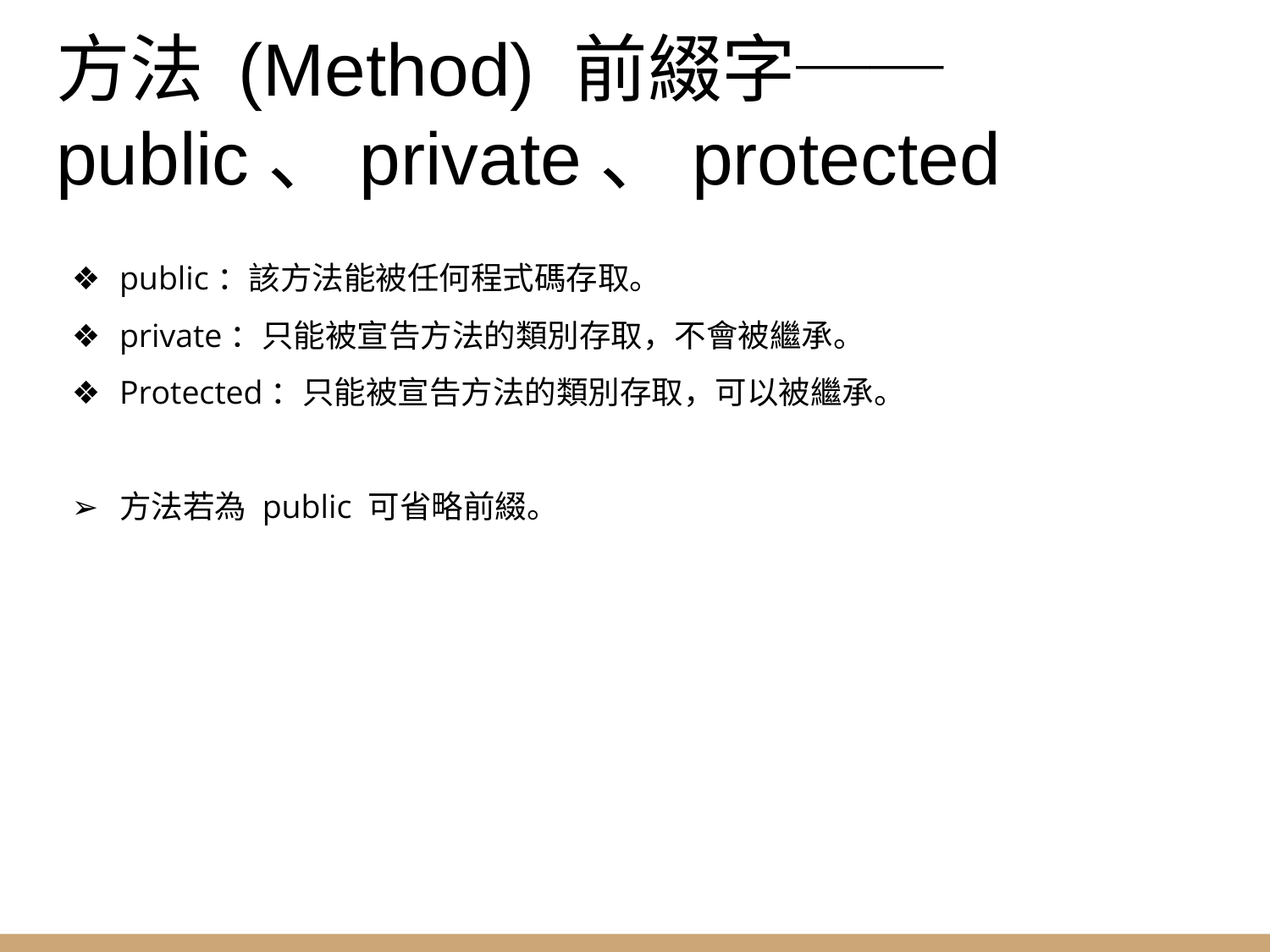

# 方法 (Method) 前綴字──
public、private、protected
public：該方法能被任何程式碼存取。
private：只能被宣告方法的類別存取，不會被繼承。
Protected：只能被宣告方法的類別存取，可以被繼承。
方法若為 public 可省略前綴。